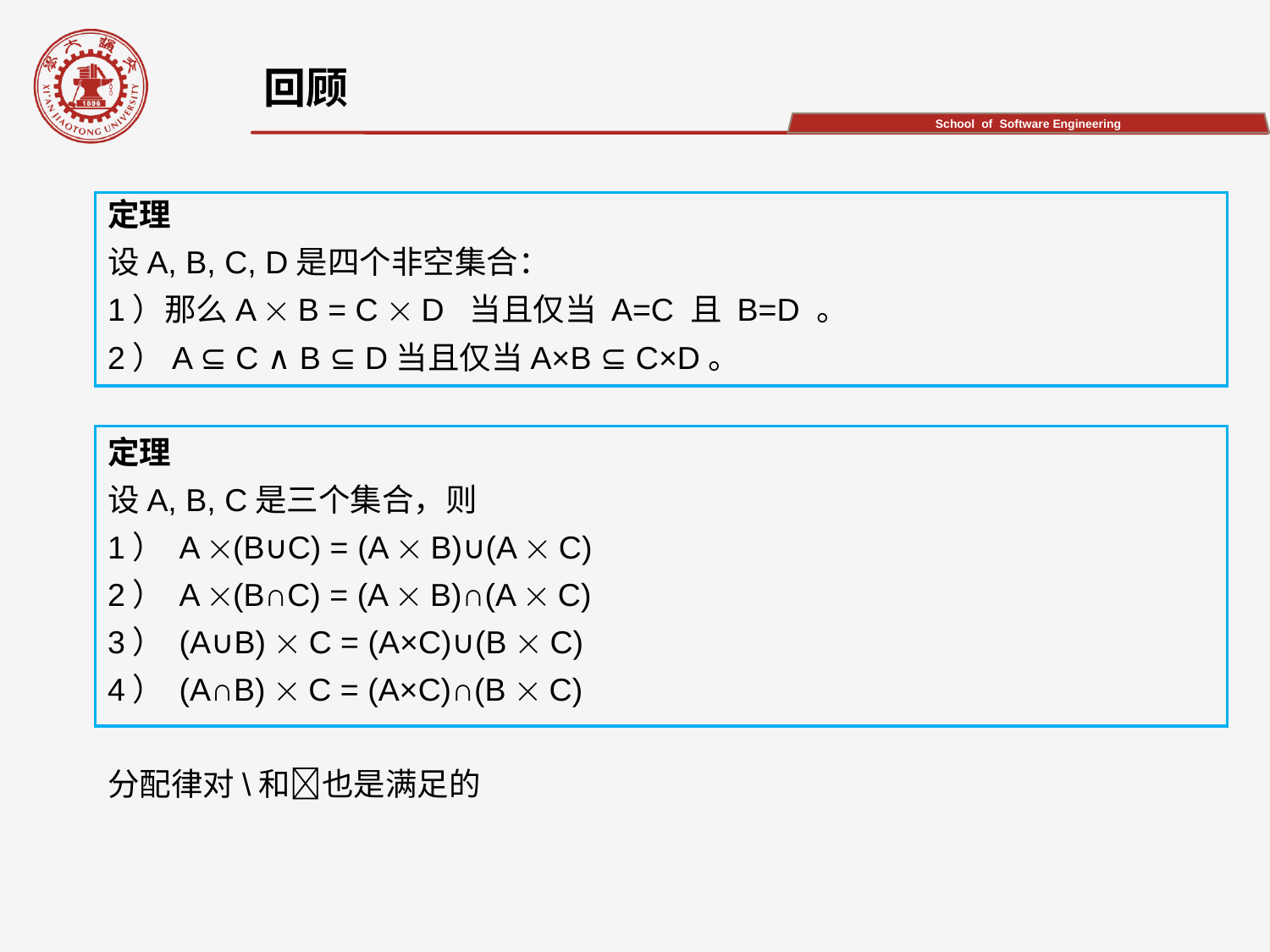

回顾
定理
设A, B, C, D是四个非空集合：
1）那么A × B = C × D  当且仅当 A=C 且 B=D 。
2）A ⊆ C ∧ B ⊆ D当且仅当A×B ⊆ C×D。

定理
设A, B, C是三个集合，则
1） A ×(B∪C) = (A × B)∪(A × C)
2） A ×(B∩C) = (A × B)∩(A × C)
3） (A∪B) × C = (A×C)∪(B × C)
4） (A∩B) × C = (A×C)∩(B × C)

分配律对\和⊕也是满足的